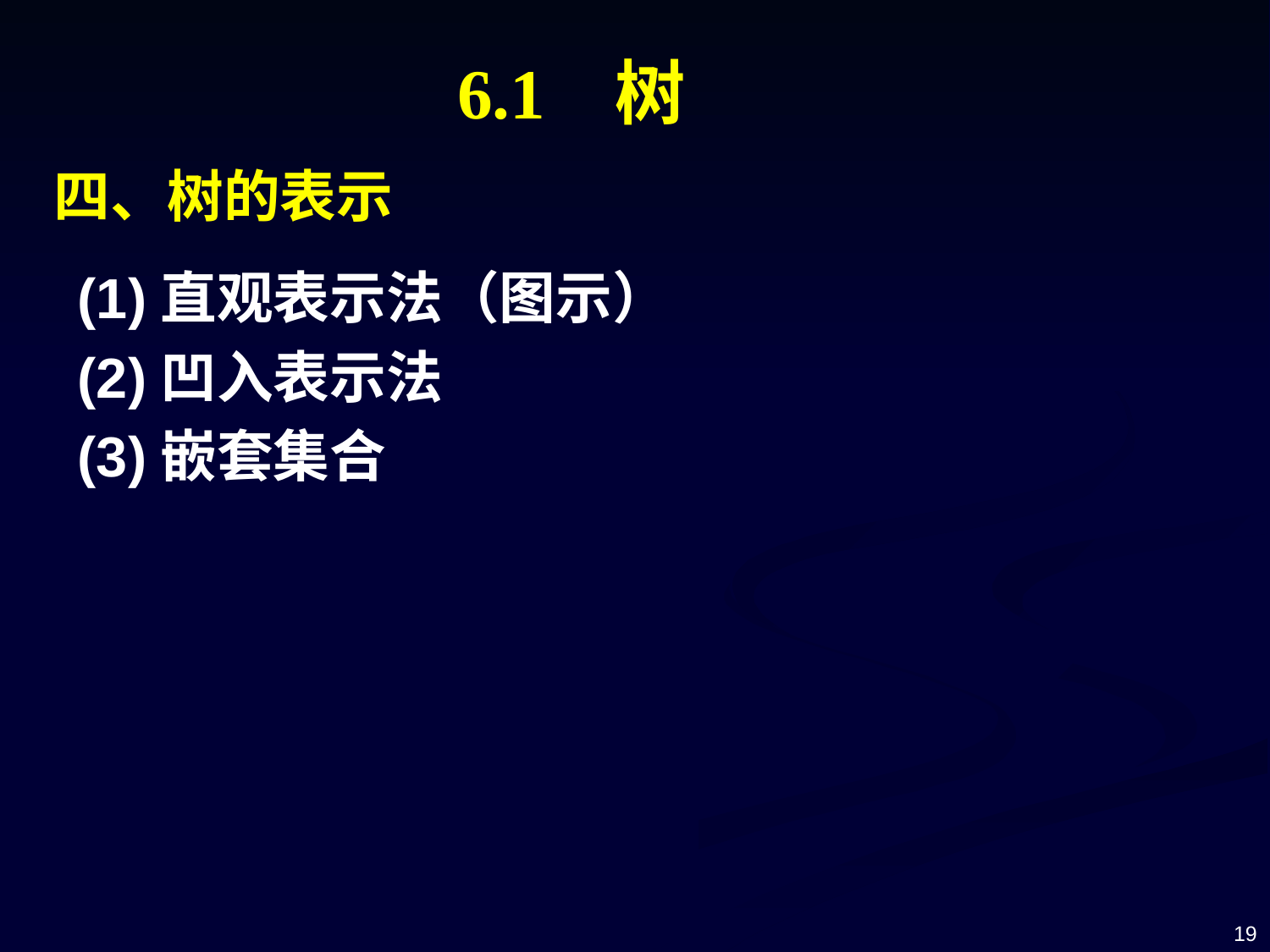

6.1   树
四、树的表示
(1)直观表示法（图示）
(2)凹入表示法
(3)嵌套集合
19